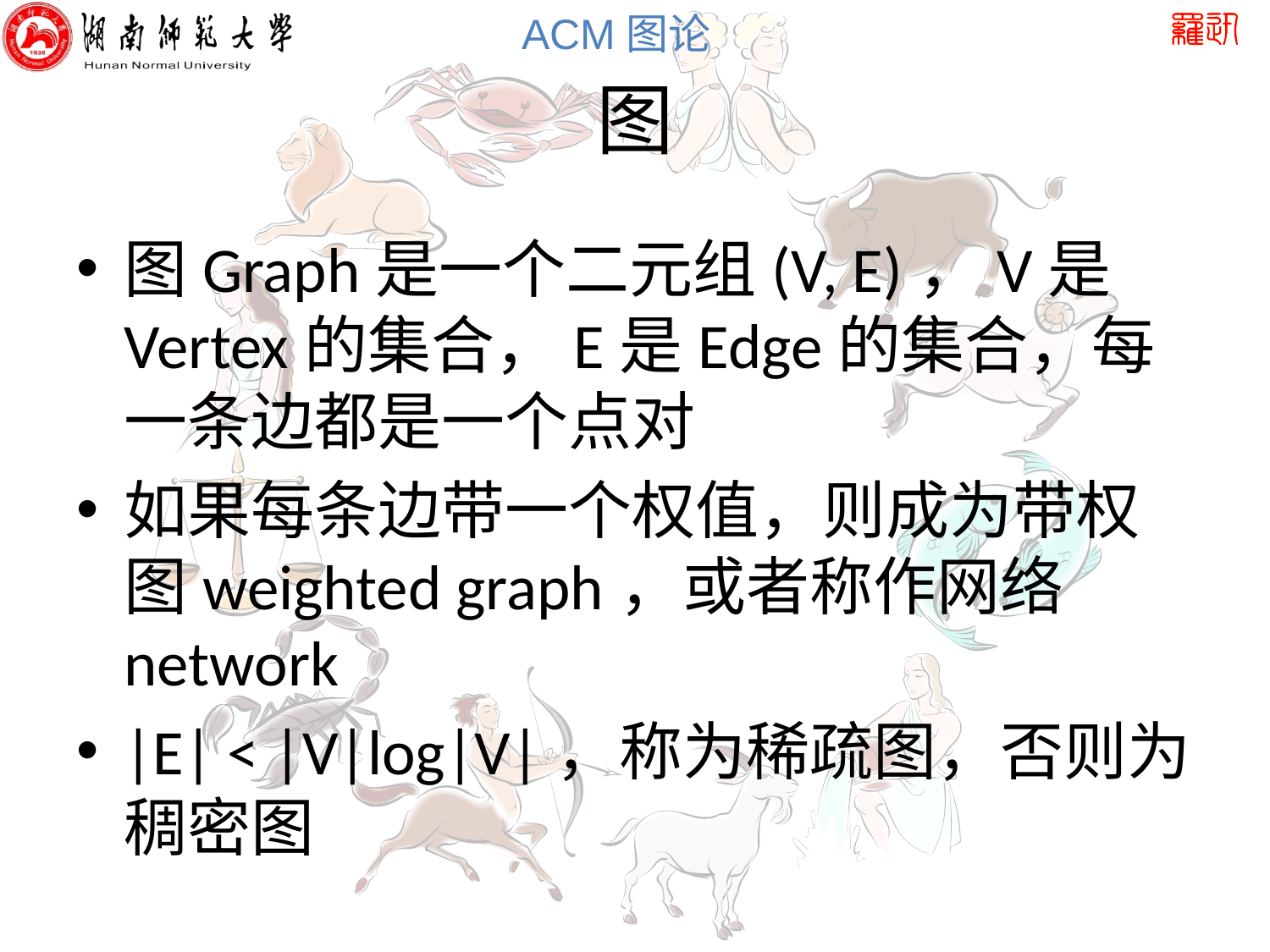

# 图
图Graph是一个二元组(V, E)，V是Vertex的集合，E是Edge的集合，每一条边都是一个点对
如果每条边带一个权值，则成为带权图weighted graph，或者称作网络network
|E| < |V|log|V|，称为稀疏图，否则为稠密图